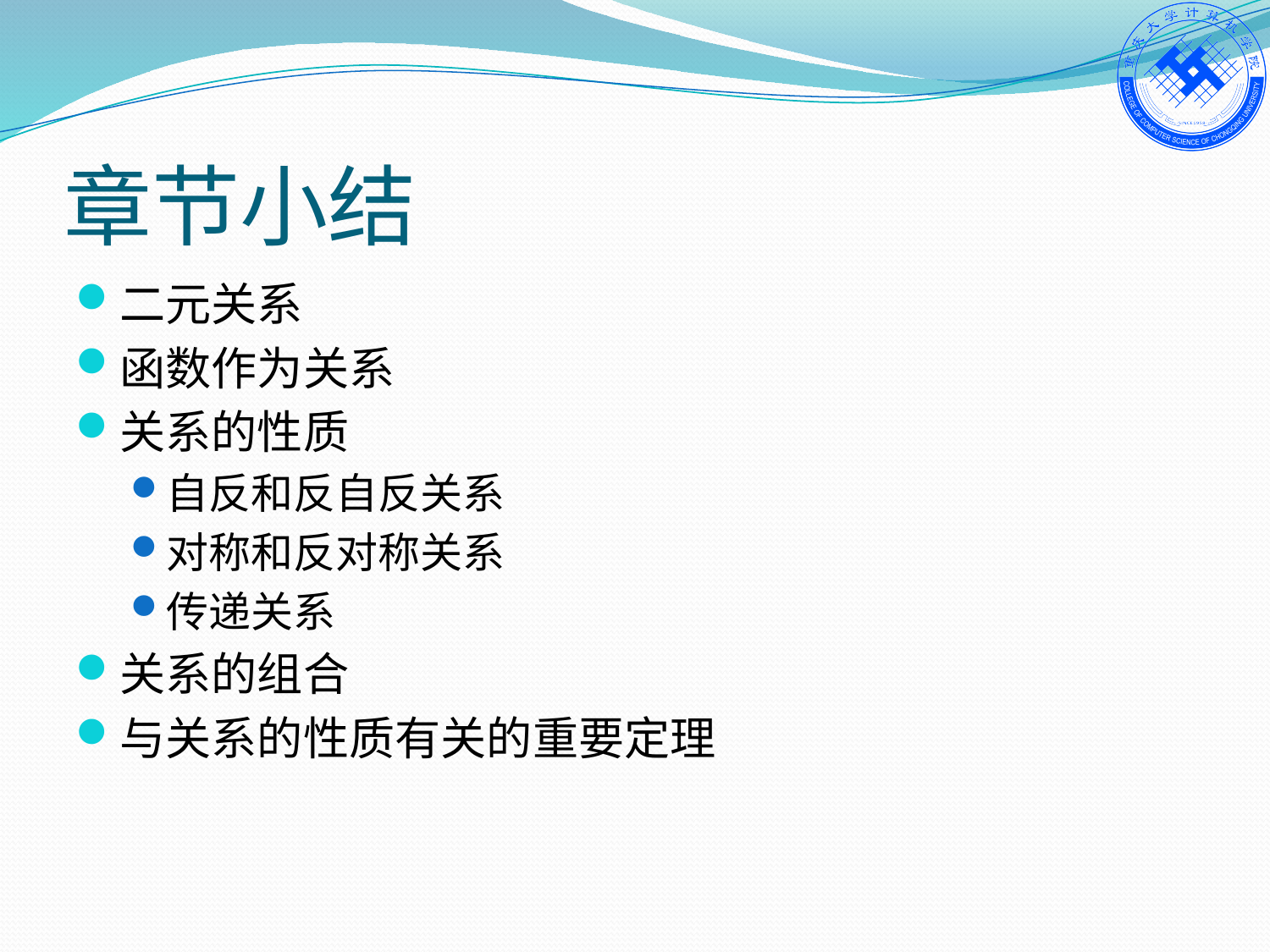

# 章节小结
二元关系
函数作为关系
关系的性质
自反和反自反关系
对称和反对称关系
传递关系
关系的组合
与关系的性质有关的重要定理